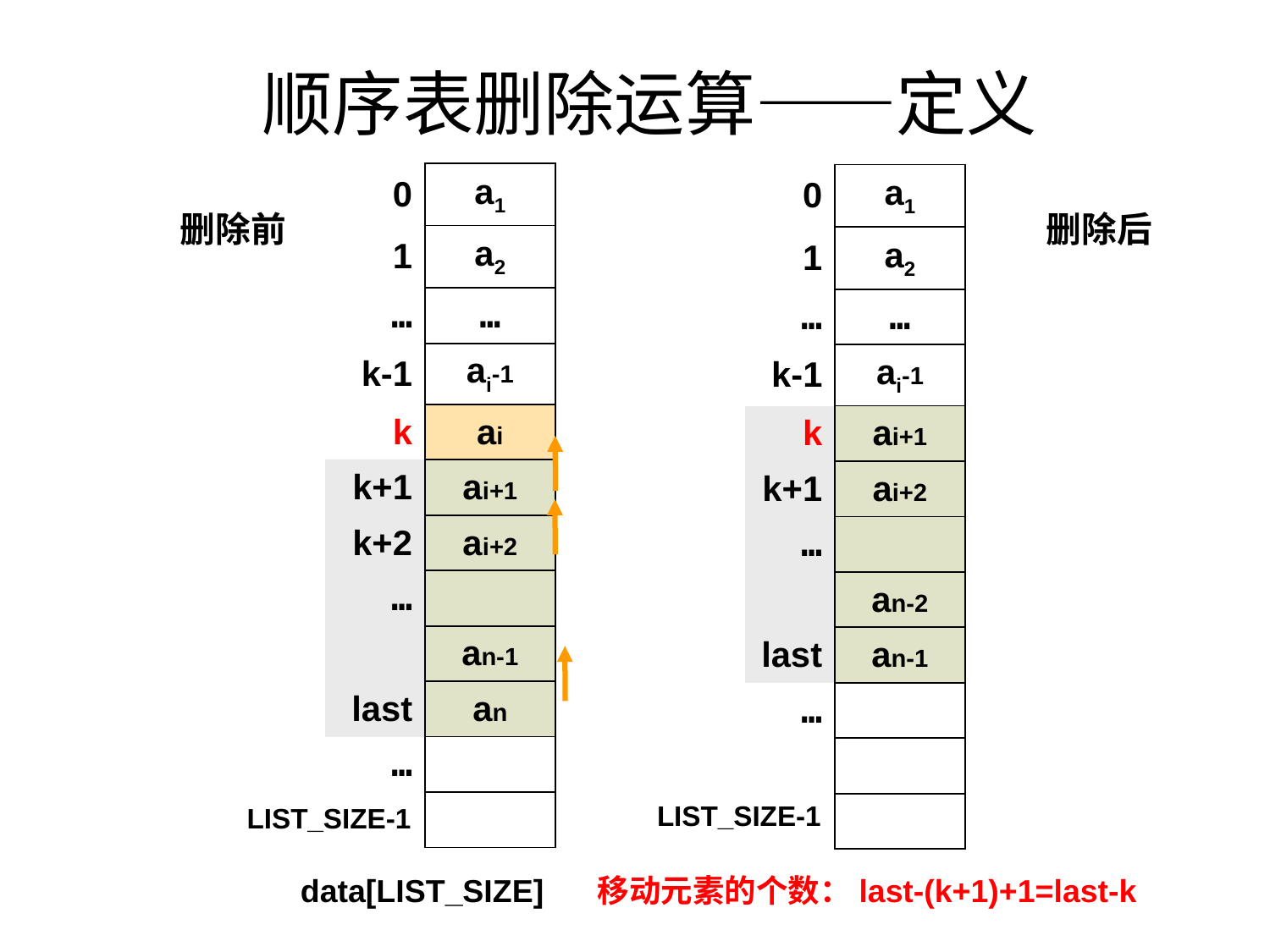

# 顺序表删除运算——定义
| 0 | a1 |
| --- | --- |
| 1 | a2 |
| … | … |
| k-1 | ai-1 |
| k | ai |
| k+1 | ai+1 |
| k+2 | ai+2 |
| … |  |
|  | an-1 |
| last | an |
| … |  |
|  |  |
| 0 | a1 |
| --- | --- |
| 1 | a2 |
| … | … |
| k-1 | ai-1 |
| k | ai+1 |
| k+1 | ai+2 |
| … |  |
|  | an-2 |
| last | an-1 |
| … |  |
|  |  |
|  |  |
删除前
删除后
LIST_SIZE-1
LIST_SIZE-1
data[LIST_SIZE]
移动元素的个数：last-(k+1)+1=last-k
41